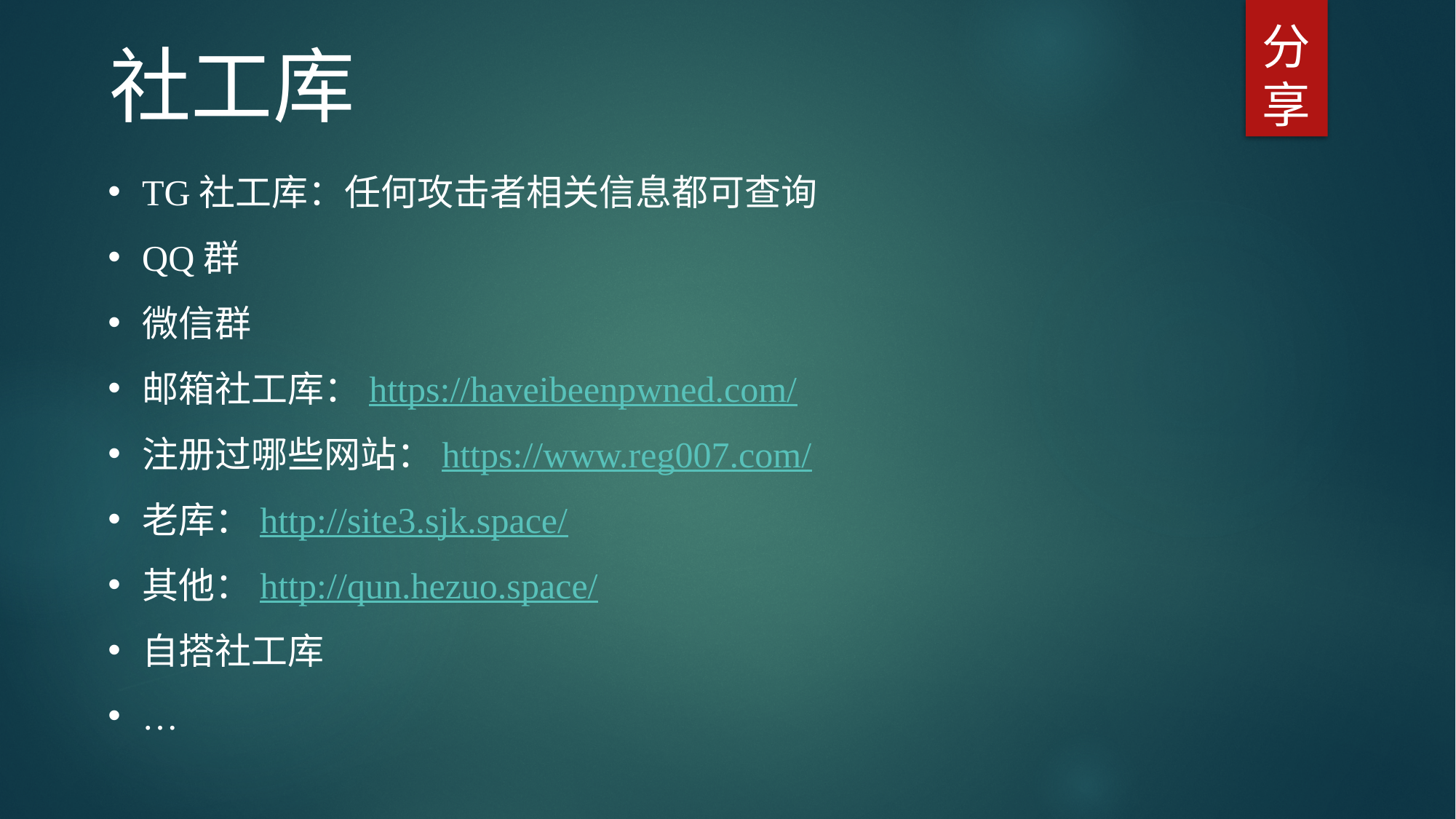

分享
社工库
TG社工库：任何攻击者相关信息都可查询
QQ群
微信群
邮箱社工库：https://haveibeenpwned.com/
注册过哪些网站：https://www.reg007.com/
老库：http://site3.sjk.space/
其他：http://qun.hezuo.space/
自搭社工库
…